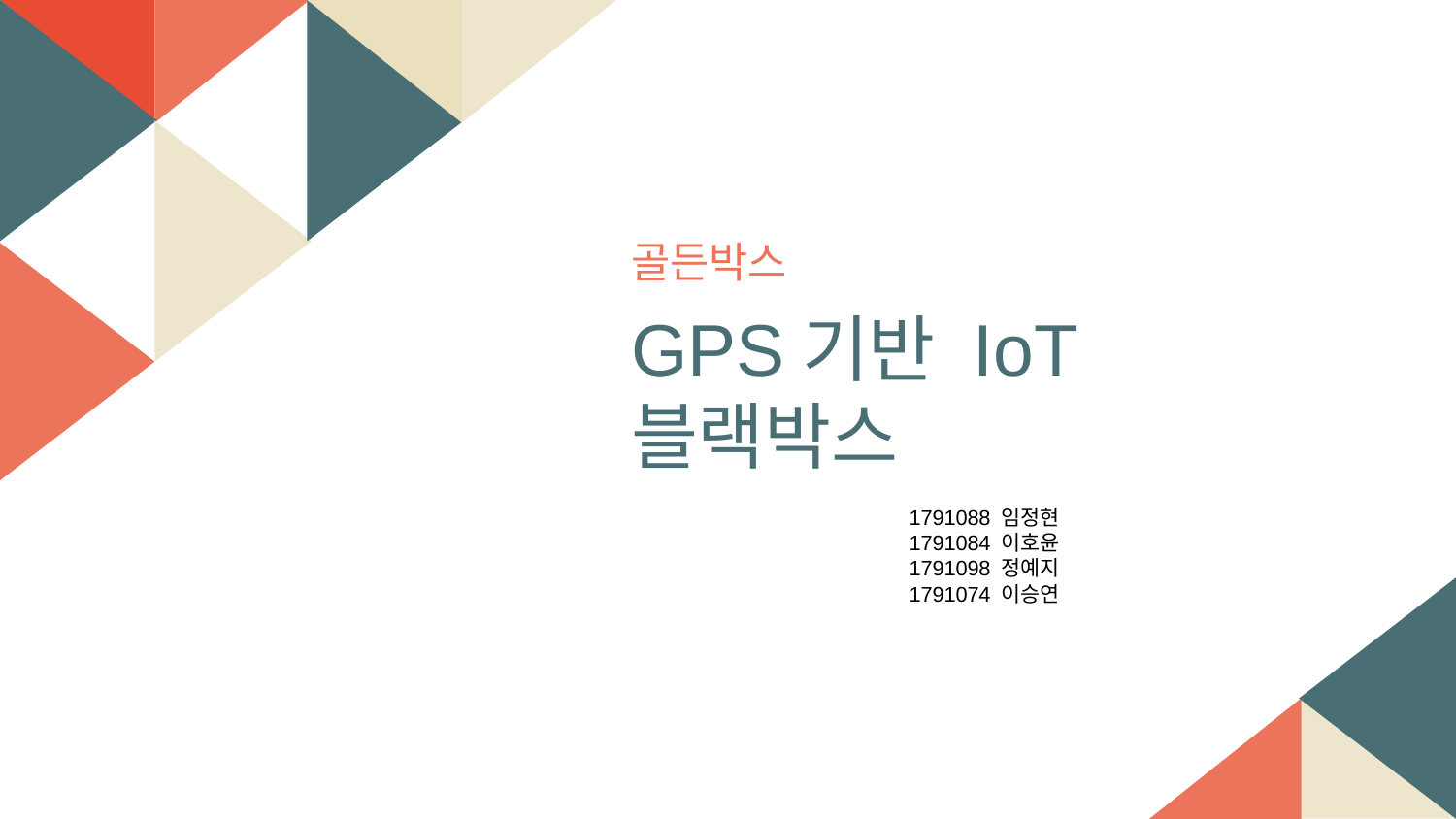

골든박스
GPS기반 IoT 블랙박스

1791088 임정현
1791084 이호윤
1791098 정예지
1791074 이승연